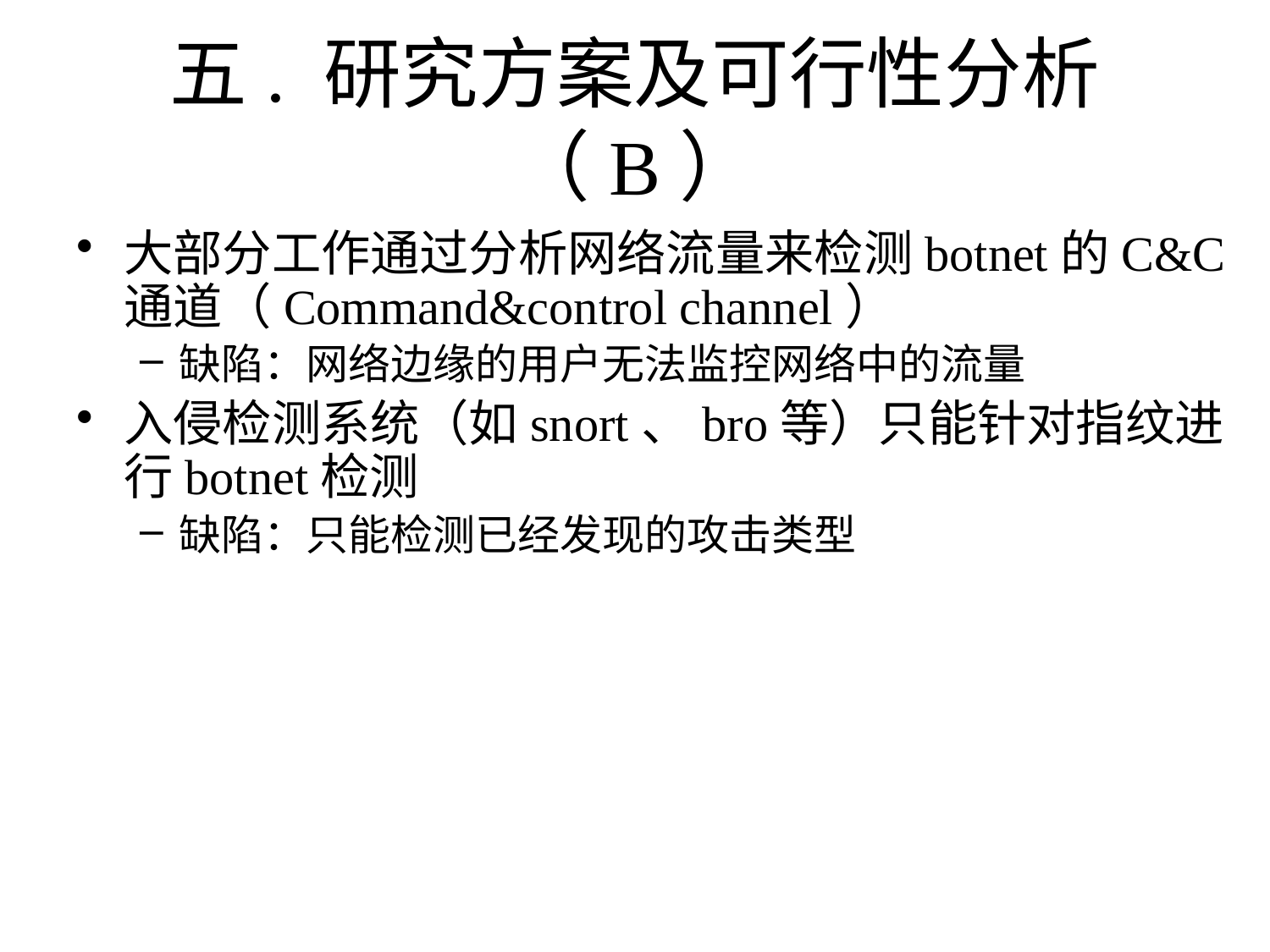

# 五. 研究方案及可行性分析（B）
大部分工作通过分析网络流量来检测botnet的C&C 通道（Command&control channel）
缺陷：网络边缘的用户无法监控网络中的流量
入侵检测系统（如snort、bro等）只能针对指纹进行botnet检测
缺陷：只能检测已经发现的攻击类型